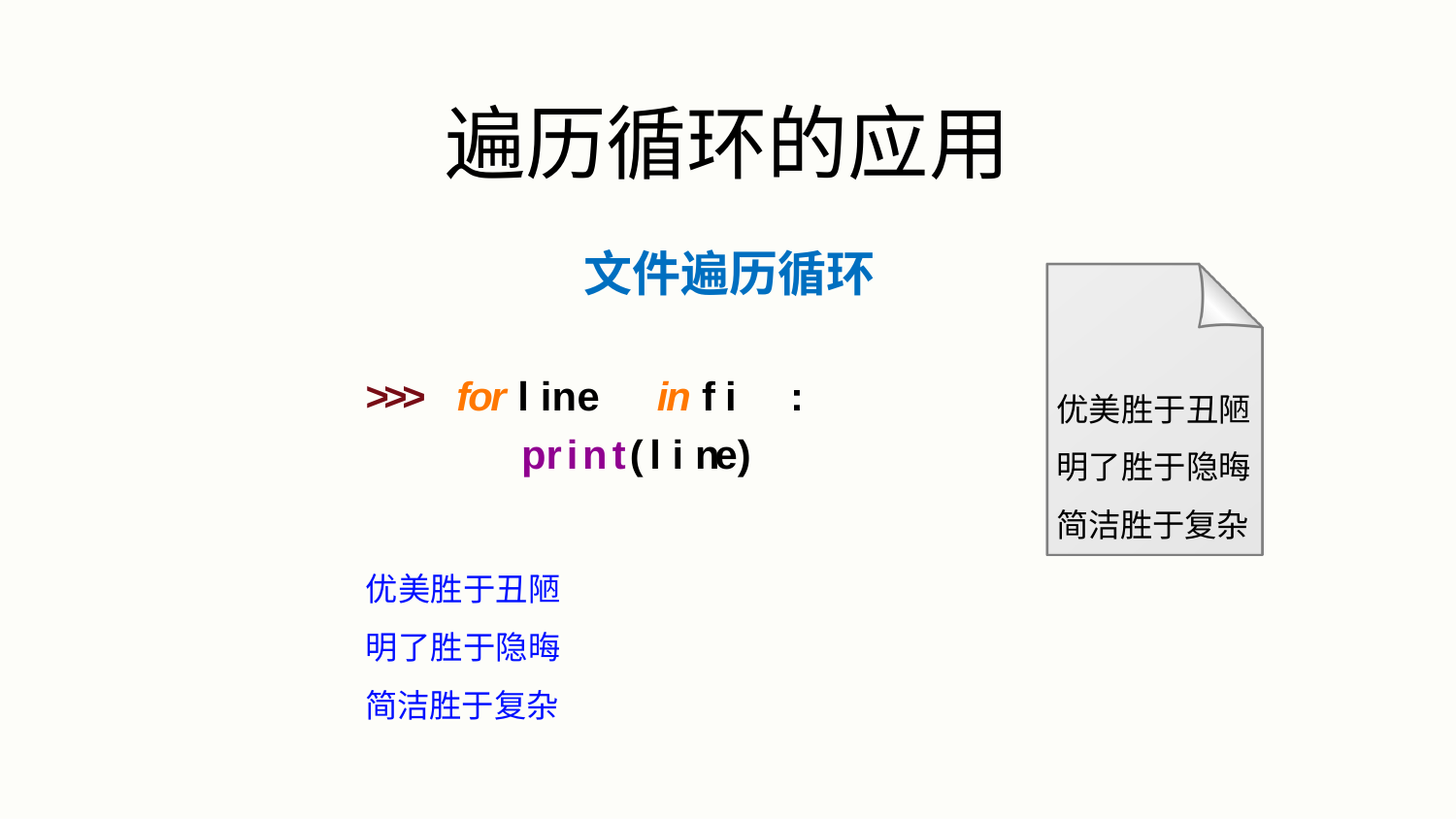

# 遍历循环的应用
文件遍历循环

优美胜于丑陋 明了胜于隐晦 简洁胜于复杂
>>>	for line	in fi	:
print(line)
优美胜于丑陋 明了胜于隐晦 简洁胜于复杂